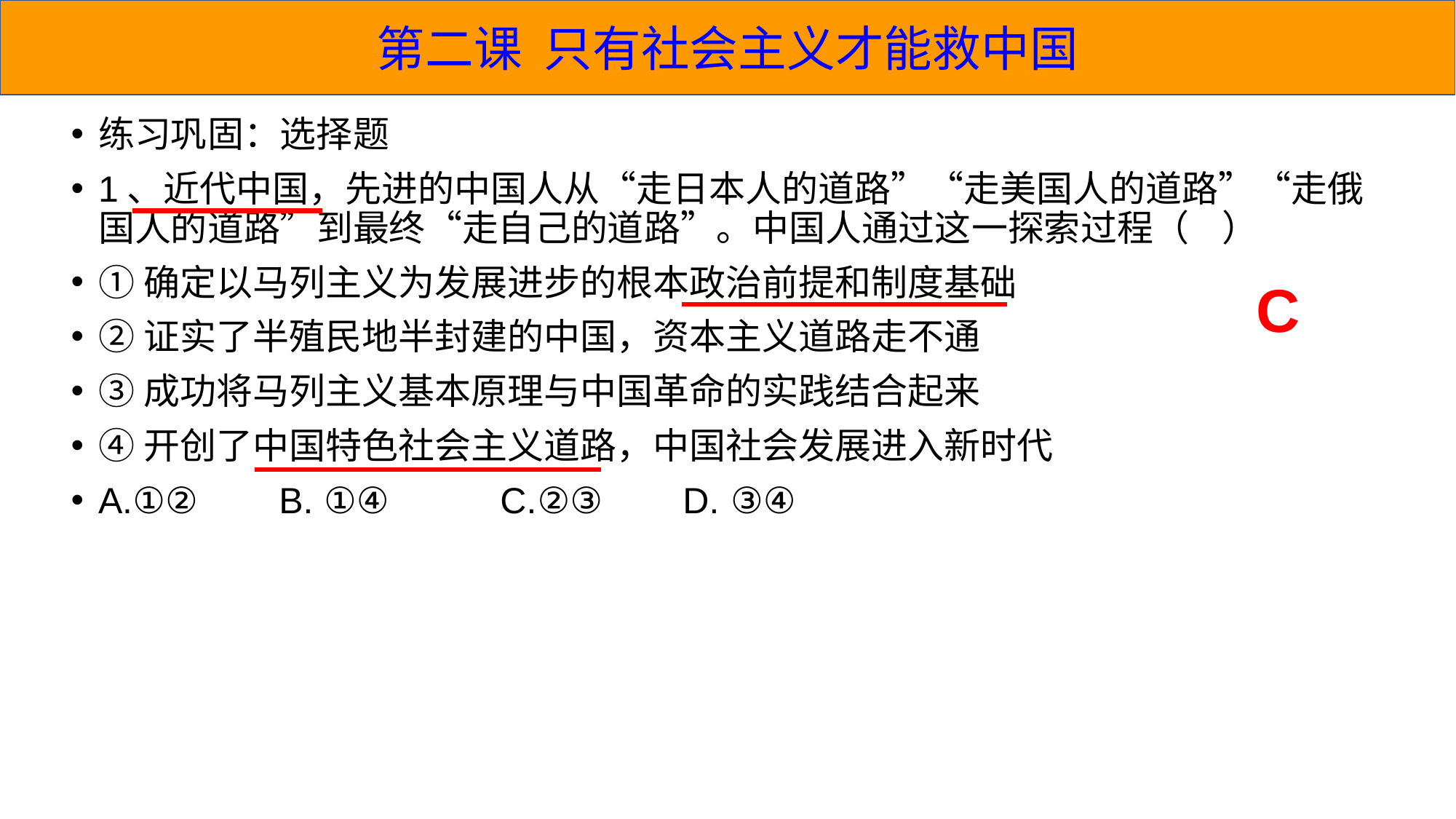

第二课  只有社会主义才能救中国
练习巩固：选择题
1、近代中国，先进的中国人从“走日本人的道路”“走美国人的道路”“走俄国人的道路”到最终“走自己的道路”。中国人通过这一探索过程（    ）
①确定以马列主义为发展进步的根本政治前提和制度基础
②证实了半殖民地半封建的中国，资本主义道路走不通
③成功将马列主义基本原理与中国革命的实践结合起来
④开创了中国特色社会主义道路，中国社会发展进入新时代
A.①②        B. ①④           C.②③        D. ③④
C